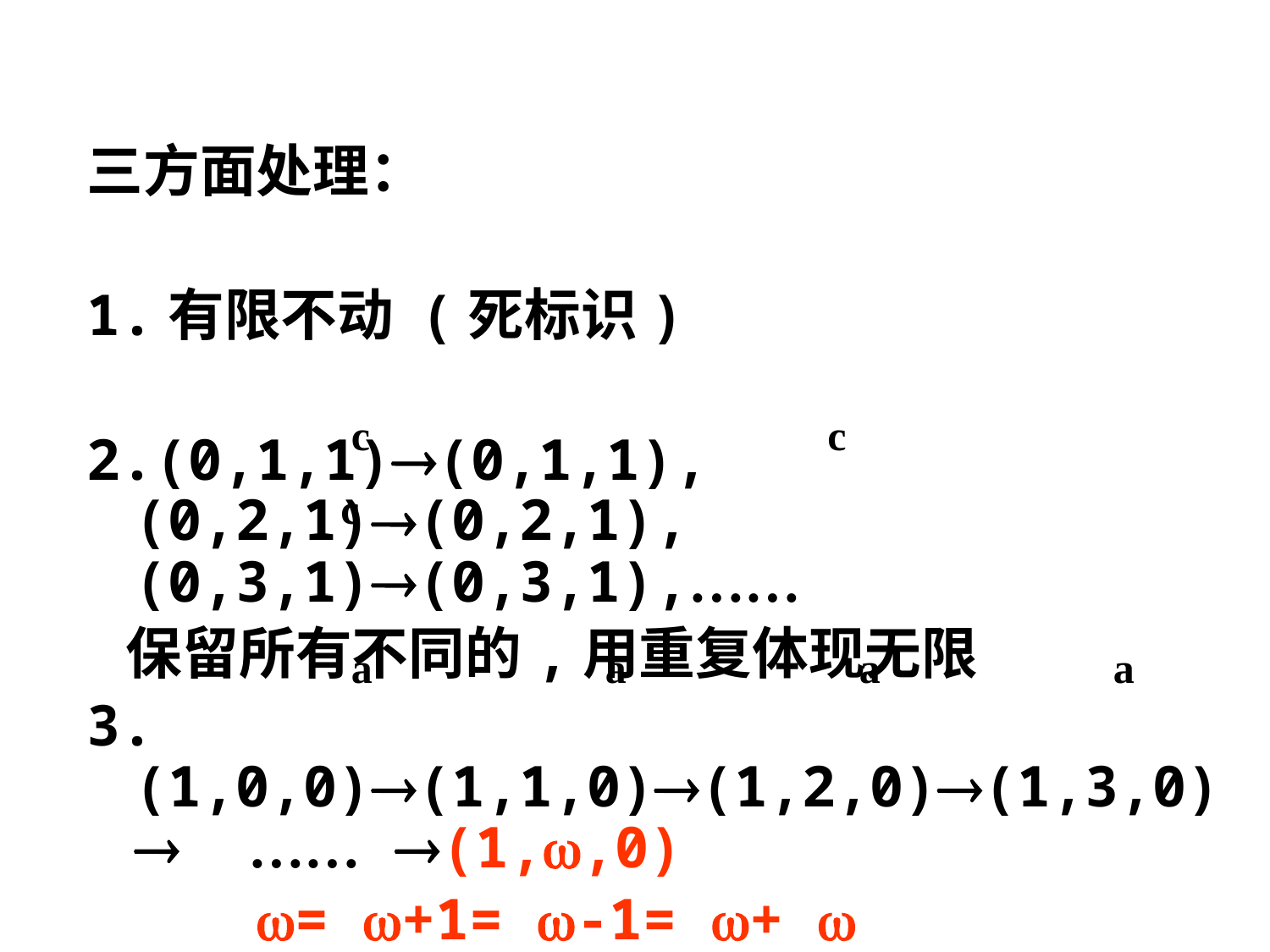

三方面处理：

1.有限不动 (死标识)

2.(0,1,1)→(0,1,1),(0,2,1)→(0,2,1), (0,3,1)→(0,3,1),……
  保留所有不同的,用重复体现无限
3.(1,0,0)→(1,1,0)→(1,2,0)→(1,3,0)→  …… →(1,ω,0)
     ω= ω+1= ω-1= ω+ ω

c
c
c
a
a
a
a